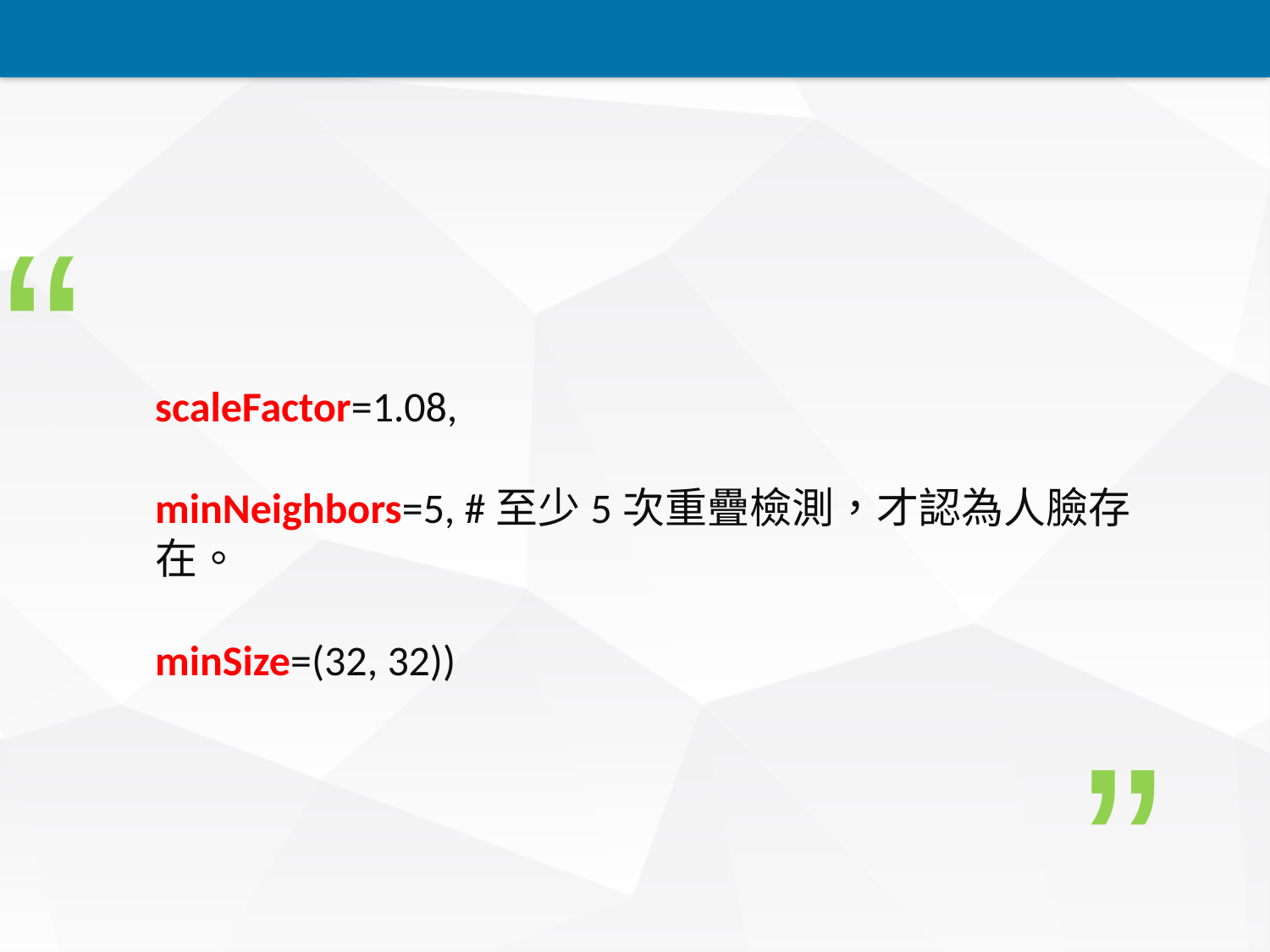

“
scaleFactor=1.08,
minNeighbors=5, #至少5次重疊檢測，才認為人臉存在。
minSize=(32, 32))
”